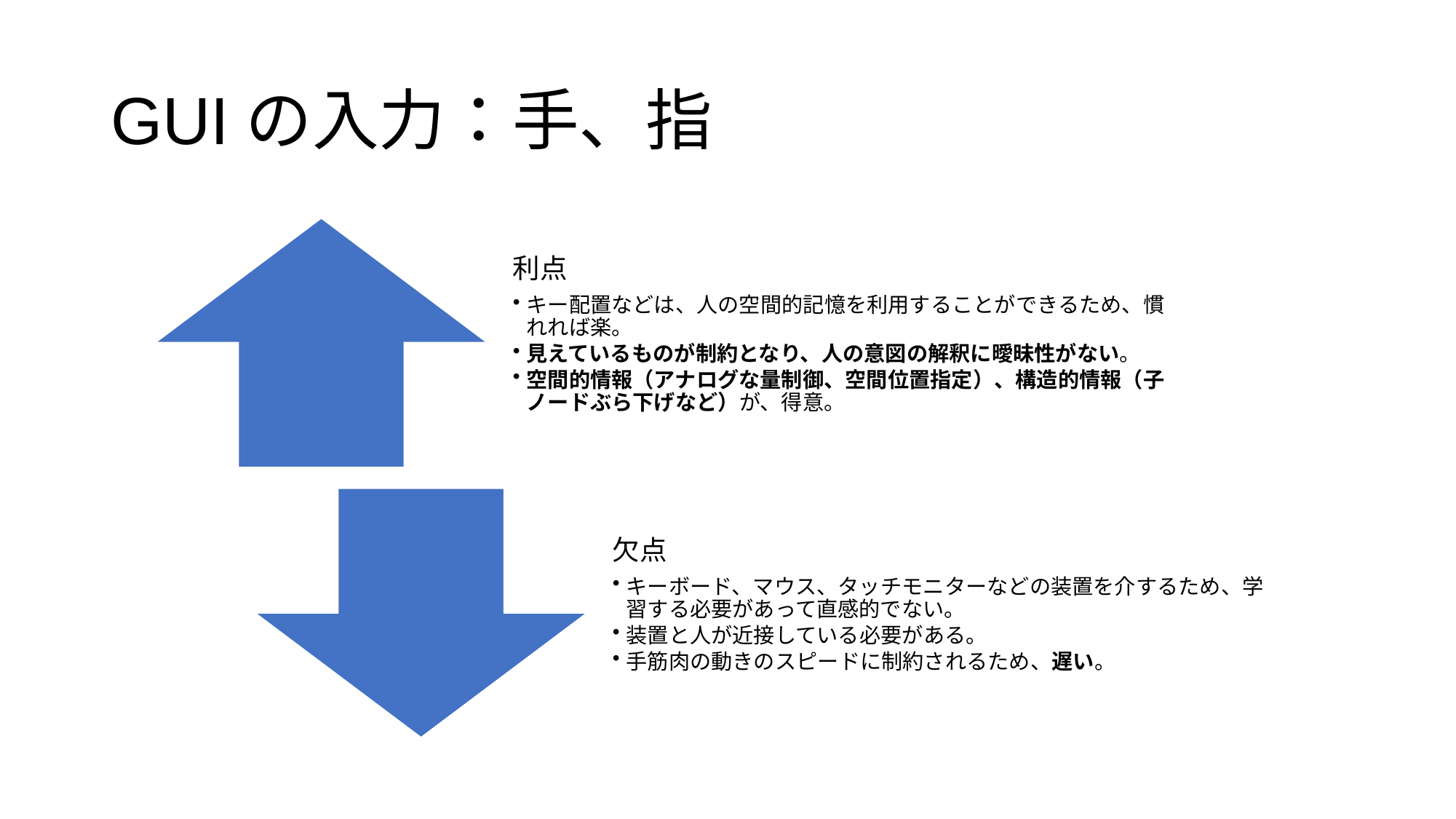

# GUIの入力：手、指
利点
キー配置などは、人の空間的記憶を利用することができるため、慣れれば楽。
見えているものが制約となり、人の意図の解釈に曖昧性がない。
空間的情報（アナログな量制御、空間位置指定）、構造的情報（子ノードぶら下げなど）が、得意。
欠点
キーボード、マウス、タッチモニターなどの装置を介するため、学習する必要があって直感的でない。
装置と人が近接している必要がある。
手筋肉の動きのスピードに制約されるため、遅い。